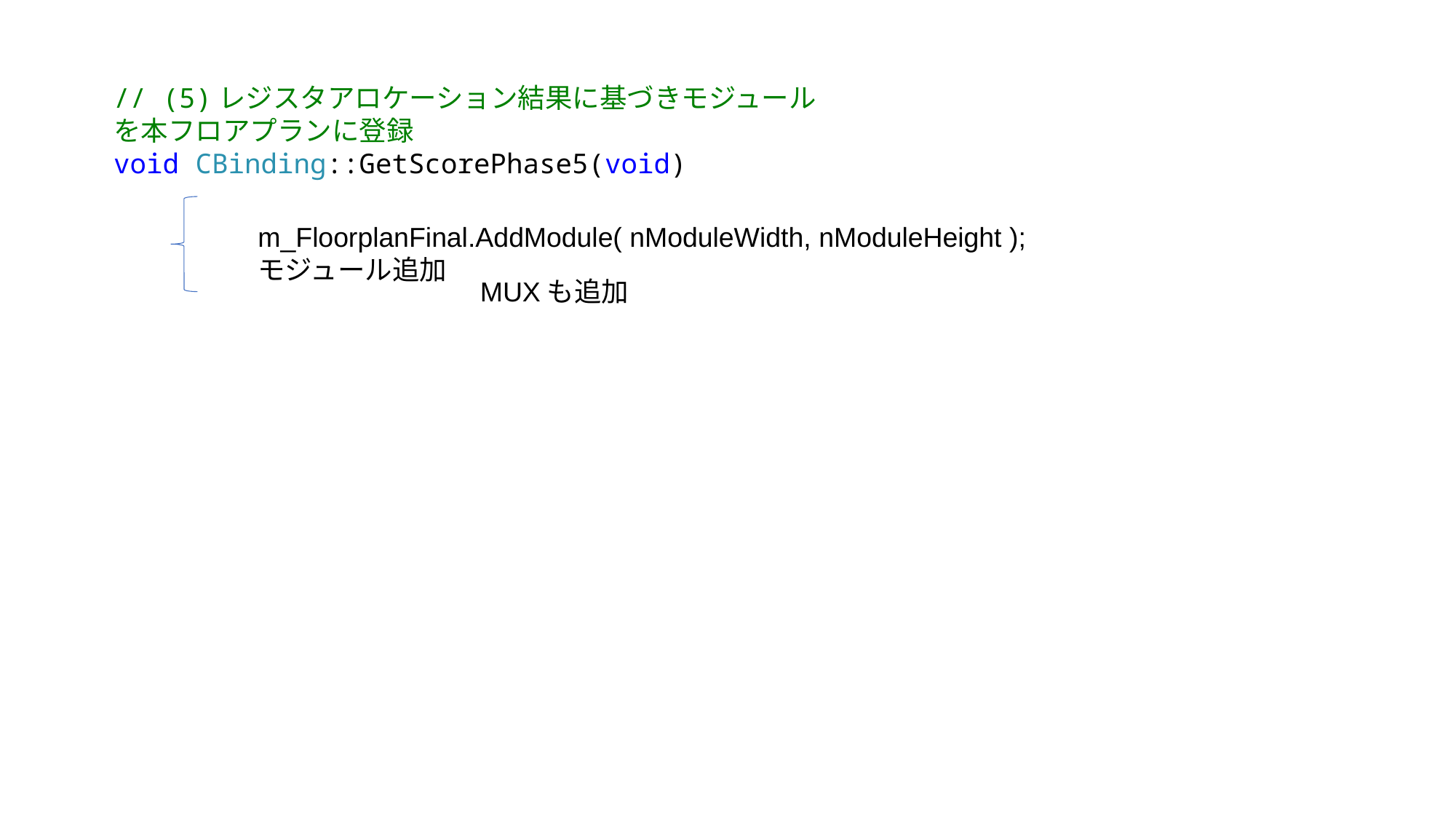

// (5)レジスタアロケーション結果に基づきモジュールを本フロアプランに登録
void CBinding::GetScorePhase5(void)

m_FloorplanFinal.AddModule( nModuleWidth, nModuleHeight );
モジュール追加
MUXも追加